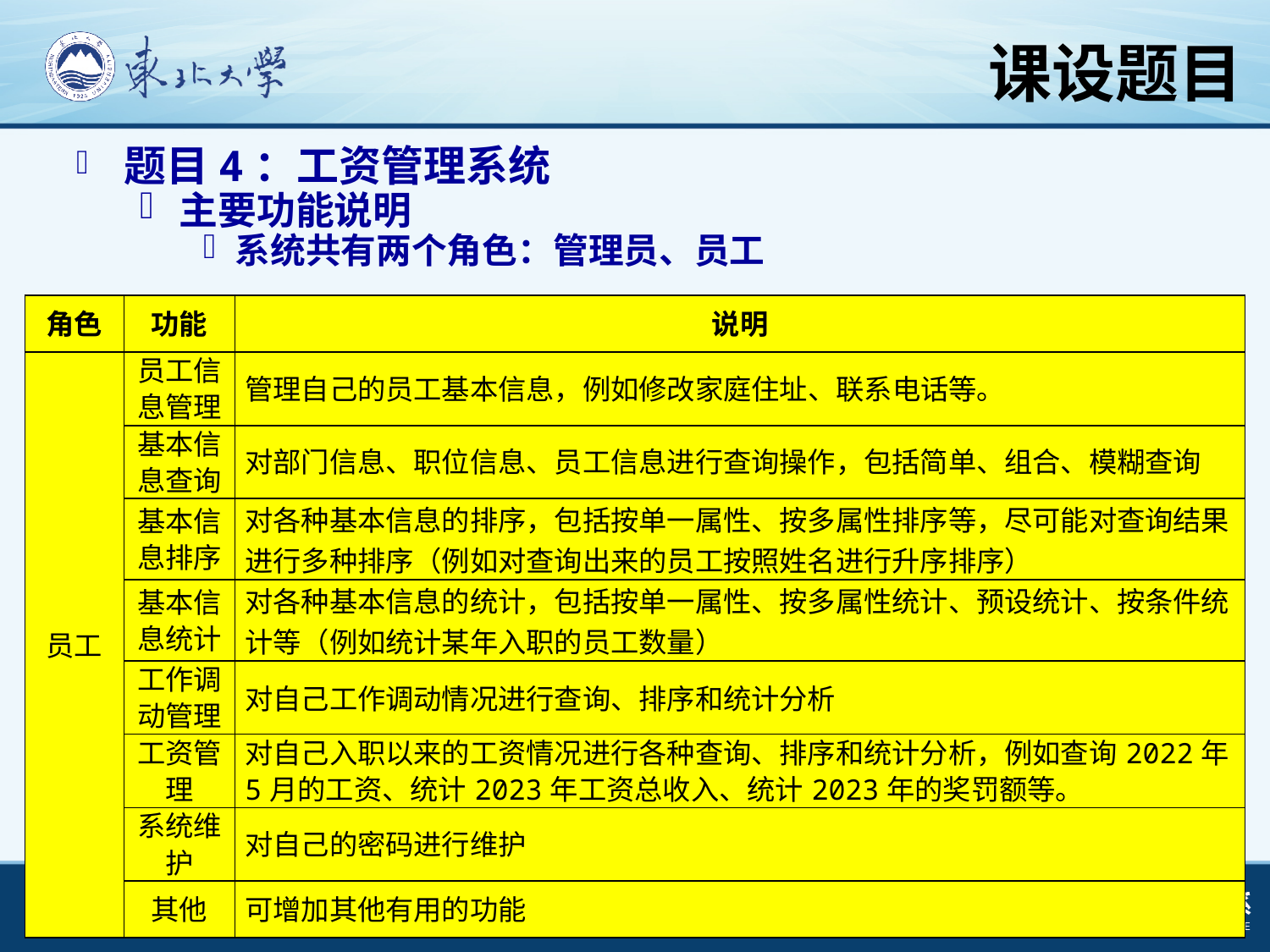

# 课设题目
题目4：工资管理系统
主要功能说明
系统共有两个角色：管理员、员工

| 角色 | 功能 | 说明 |
| --- | --- | --- |
| 员工 | 员工信息管理 | 管理自己的员工基本信息，例如修改家庭住址、联系电话等。 |
|  | 基本信息查询 | 对部门信息、职位信息、员工信息进行查询操作，包括简单、组合、模糊查询 |
|  | 基本信息排序 | 对各种基本信息的排序，包括按单一属性、按多属性排序等，尽可能对查询结果进行多种排序（例如对查询出来的员工按照姓名进行升序排序） |
|  | 基本信息统计 | 对各种基本信息的统计，包括按单一属性、按多属性统计、预设统计、按条件统计等（例如统计某年入职的员工数量） |
|  | 工作调动管理 | 对自己工作调动情况进行查询、排序和统计分析 |
|  | 工资管理 | 对自己入职以来的工资情况进行各种查询、排序和统计分析，例如查询2022年5月的工资、统计2023年工资总收入、统计2023年的奖罚额等。 |
|  | 系统维护 | 对自己的密码进行维护 |
|  | 其他 | 可增加其他有用的功能 |